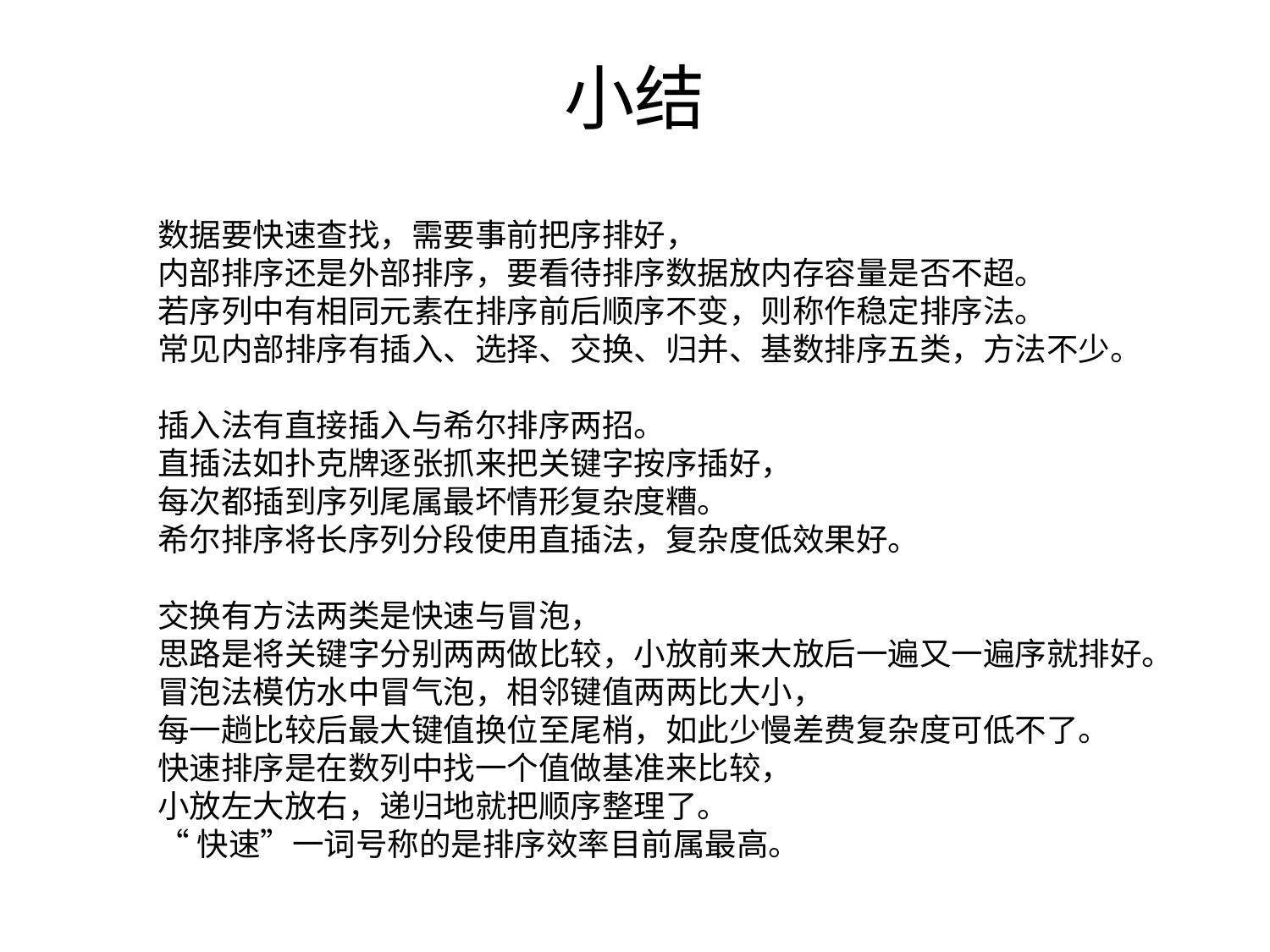

# 小结
数据要快速查找，需要事前把序排好，
内部排序还是外部排序，要看待排序数据放内存容量是否不超。
若序列中有相同元素在排序前后顺序不变，则称作稳定排序法。
常见内部排序有插入、选择、交换、归并、基数排序五类，方法不少。

插入法有直接插入与希尔排序两招。
直插法如扑克牌逐张抓来把关键字按序插好，
每次都插到序列尾属最坏情形复杂度糟。
希尔排序将长序列分段使用直插法，复杂度低效果好。

交换有方法两类是快速与冒泡，
思路是将关键字分别两两做比较，小放前来大放后一遍又一遍序就排好。
冒泡法模仿水中冒气泡，相邻键值两两比大小，
每一趟比较后最大键值换位至尾梢，如此少慢差费复杂度可低不了。
快速排序是在数列中找一个值做基准来比较，
小放左大放右，递归地就把顺序整理了。
“快速”一词号称的是排序效率目前属最高。